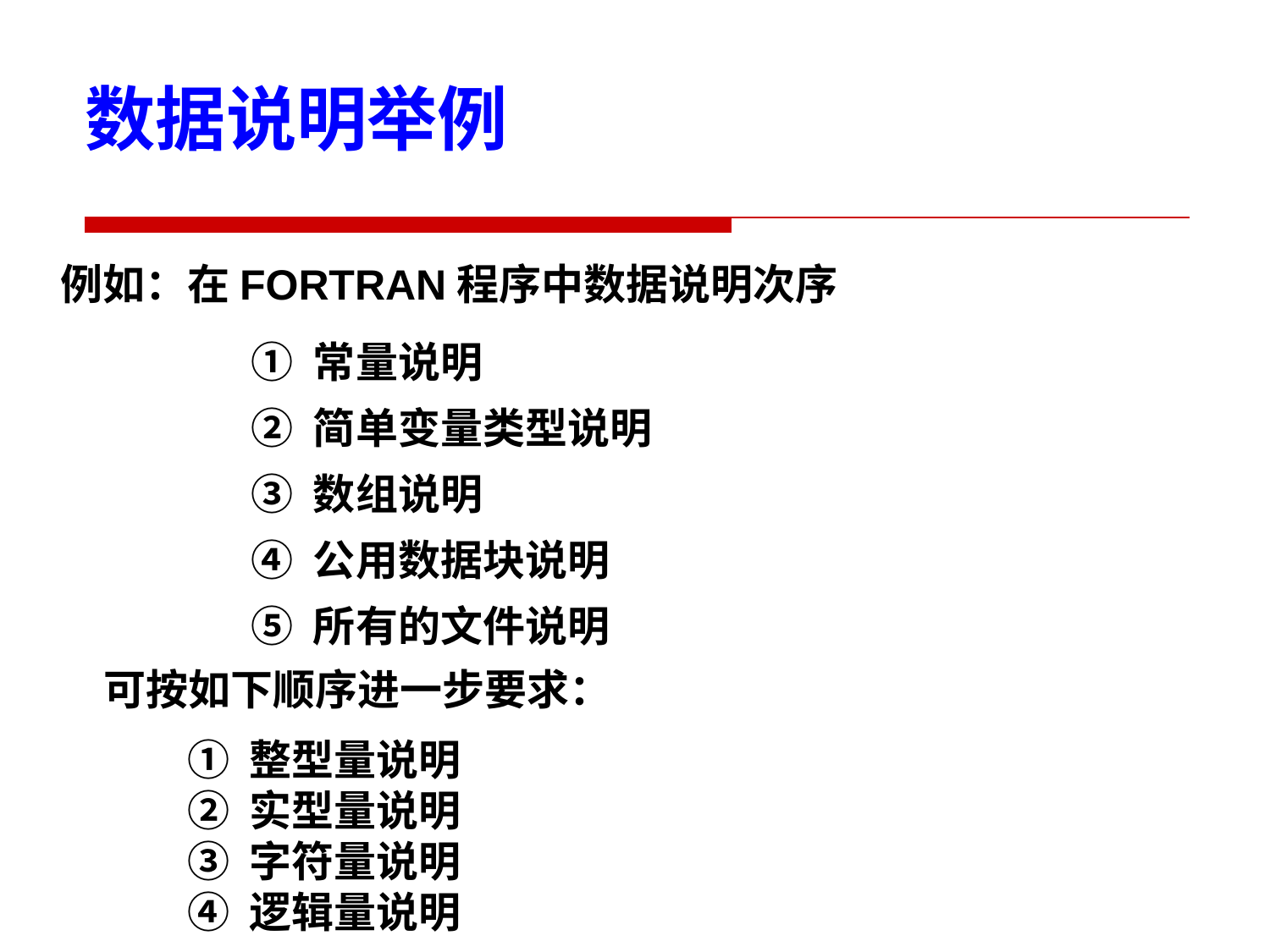

数据说明举例
例如：在FORTRAN程序中数据说明次序

		① 常量说明
		② 简单变量类型说明
		③ 数组说明
		④ 公用数据块说明
		⑤ 所有的文件说明
可按如下顺序进一步要求：
① 整型量说明
② 实型量说明
③ 字符量说明
④ 逻辑量说明